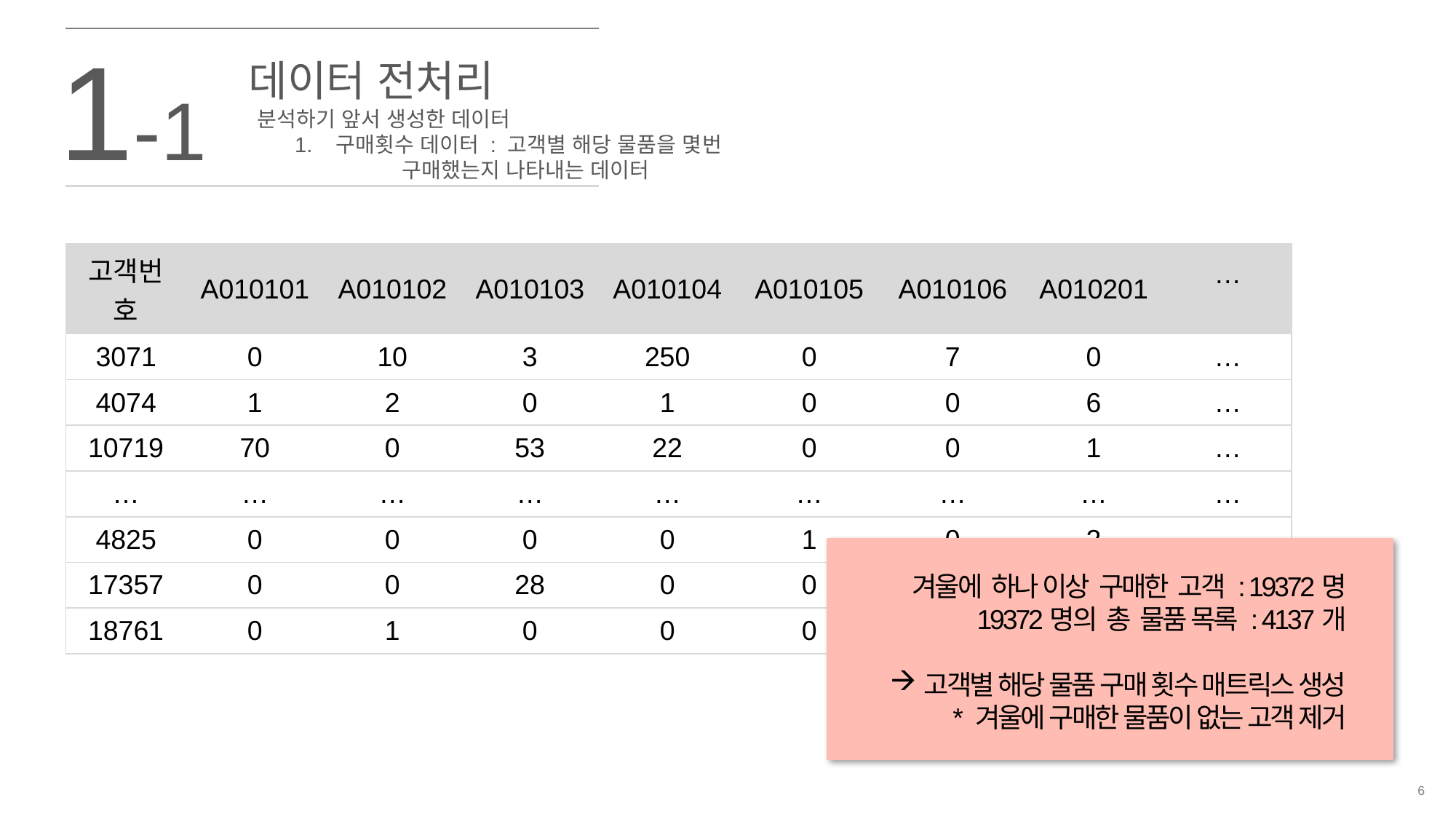

1-1
데이터 전처리
분석하기 앞서 생성한 데이터
구매횟수 데이터 : 고객별 해당 물품을 몇번 구매했는지 나타내는 데이터
| 고객번호 | A010101 | A010102 | A010103 | A010104 | A010105 | A010106 | A010201 | … |
| --- | --- | --- | --- | --- | --- | --- | --- | --- |
| 3071 | 0 | 10 | 3 | 250 | 0 | 7 | 0 | … |
| 4074 | 1 | 2 | 0 | 1 | 0 | 0 | 6 | … |
| 10719 | 70 | 0 | 53 | 22 | 0 | 0 | 1 | … |
| … | … | … | … | … | … | … | … | … |
| 4825 | 0 | 0 | 0 | 0 | 1 | 0 | 2 | … |
| 17357 | 0 | 0 | 28 | 0 | 0 | 1 | 0 | … |
| 18761 | 0 | 1 | 0 | 0 | 0 | 0 | 0 | … |

겨울에  하나 이상  구매한  고객 : 19372명
19372명의  총  물품 목록 : 4137개

고객별 해당 물품 구매 횟수 매트릭스 생성
* 겨울에 구매한 물품이 없는 고객 제거